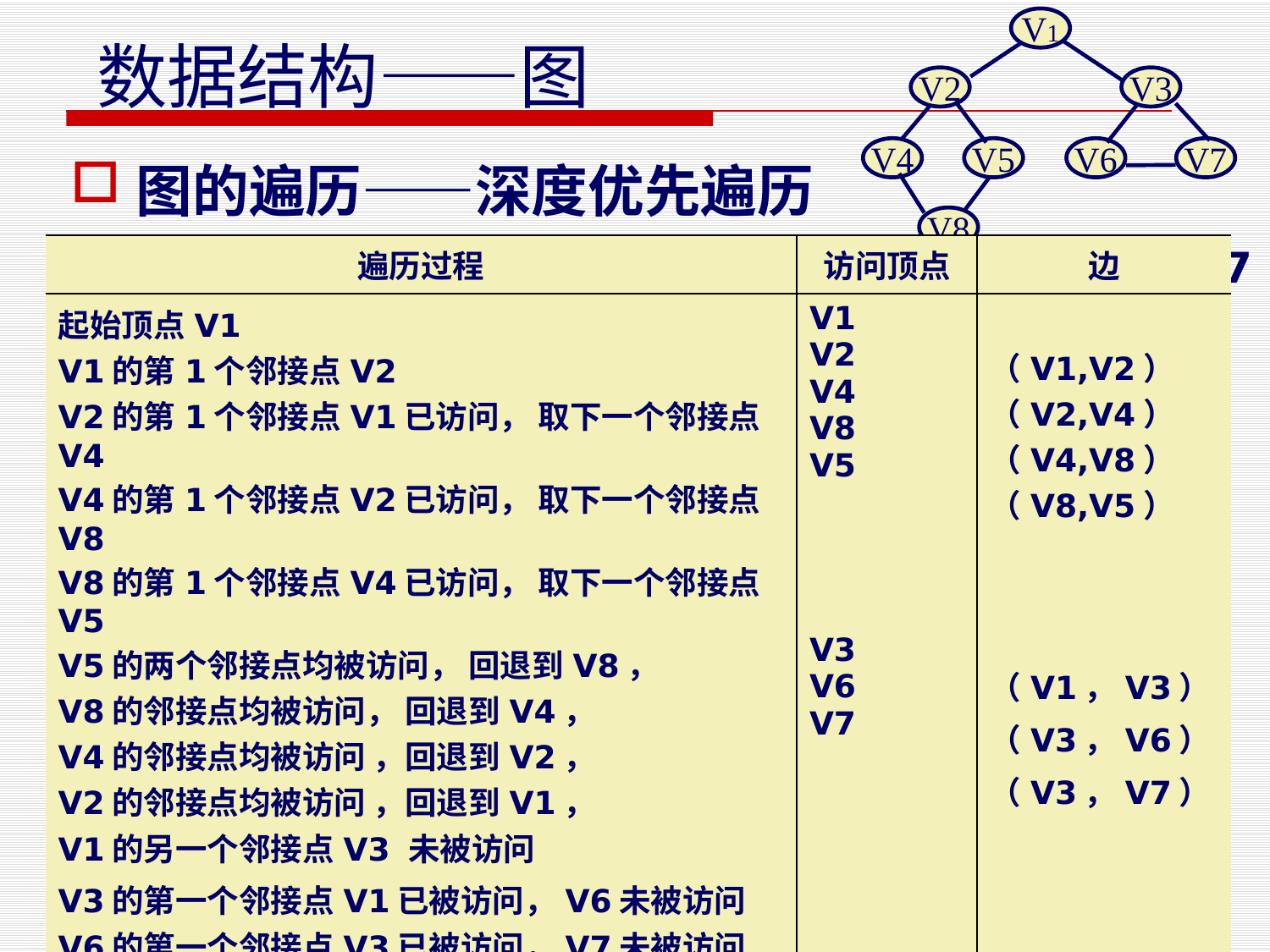

V1

V2
V3

V4
V5
V6
V7

V8
图的遍历——深度优先遍历
例：深度遍历：V1, V2,V4, V8 ,V5 ,V3 ,V6 ,V7
| 遍历过程 | 访问顶点 | 边 |
| --- | --- | --- |
| 起始顶点V1 V1的第1个邻接点V2 V2的第1个邻接点V1已访问， 取下一个邻接点V4 V4的第1个邻接点V2已访问， 取下一个邻接点V8 V8的第1个邻接点V4已访问， 取下一个邻接点V5 V5的两个邻接点均被访问， 回退到V8， V8的邻接点均被访问， 回退到V4， V4的邻接点均被访问 ，回退到V2， V2的邻接点均被访问 ，回退到V1， V1的另一个邻接点V3 未被访问 V3的第一个邻接点V1已被访问，V6未被访问 V6的第一个邻接点V3已被访问，V7未被访问 V7的邻接点均被访问，回退到V6 V6的邻接点均被访问，回退到V3 V3的邻接点被访问，回退到V1 回退到V1，返回到出发点，遍历结束 | V1 V2 V4 V8 V5 V3 V6 V7 | （V1,V2） （V2,V4） （V4,V8） （V8,V5） （V1，V3） （V3，V6） （V3，V7） |